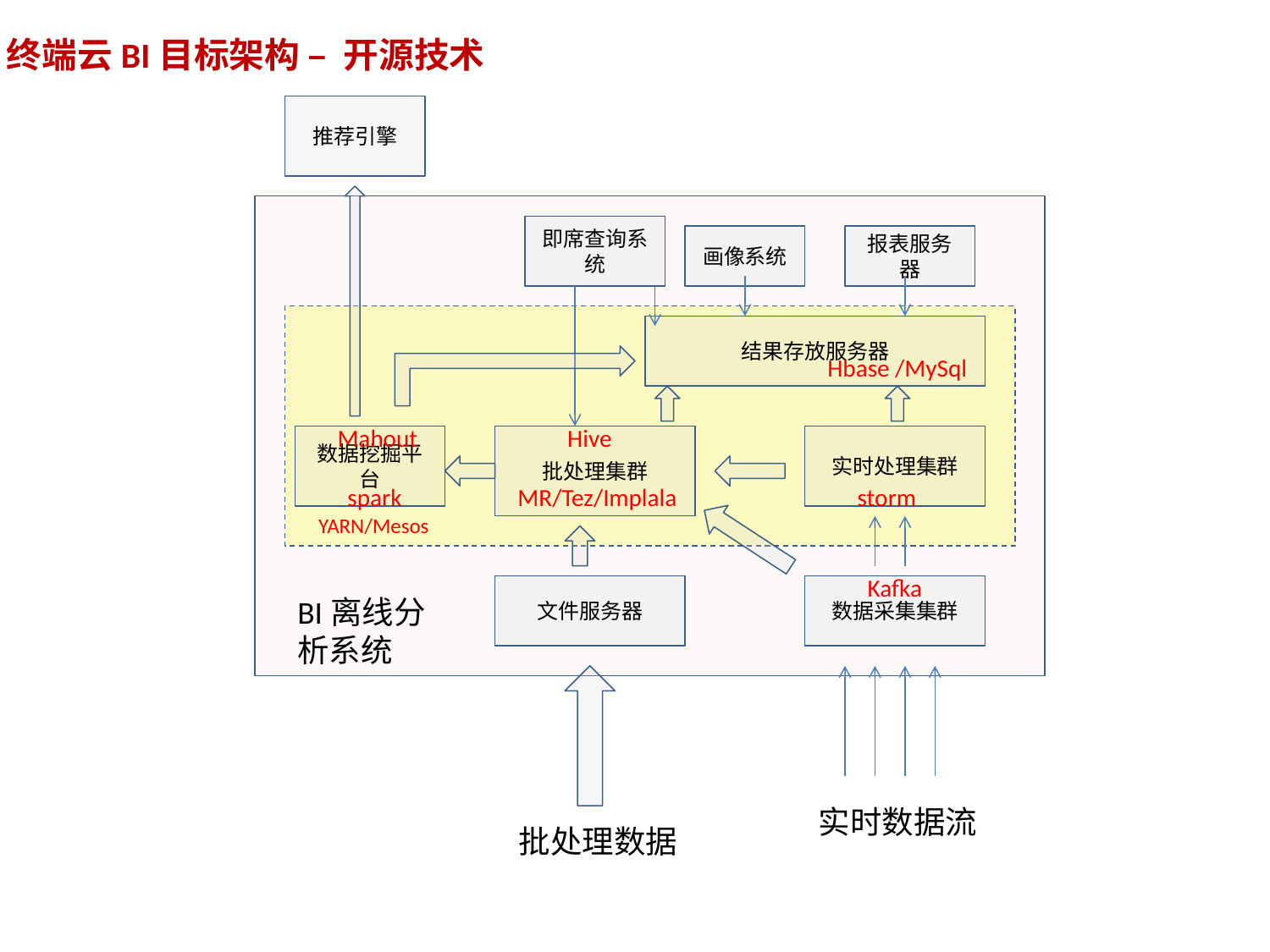

终端云BI目标架构 –  开源技术
推荐引擎

即席查询系统
画像系统
报表服务器

结果存放服务器
Hbase /MySql

Mahout
Hive
数据挖掘平台
批处理集群
实时处理集群

spark
MR/Tez/Implala
storm

YARN/Mesos

Kafka
文件服务器
数据采集集群
BI离线分析系统

实时数据流
批处理数据